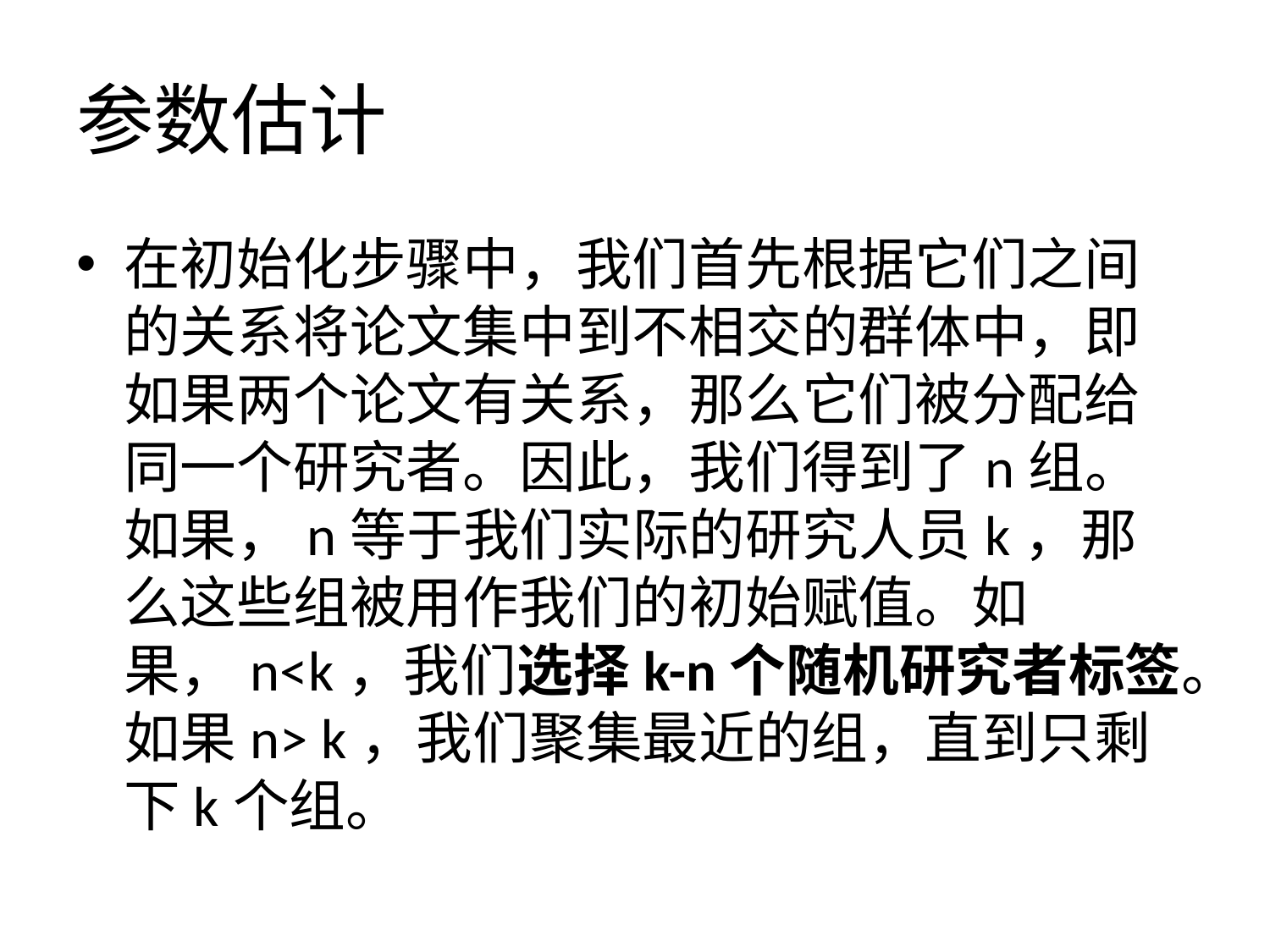

# 参数估计
在初始化步骤中，我们首先根据它们之间的关系将论文集中到不相交的群体中，即如果两个论文有关系，那么它们被分配给同一个研究者。因此，我们得到了n组。如果，n等于我们实际的研究人员k，那么这些组被用作我们的初始赋值。如果，n<k，我们选择k-n个随机研究者标签。如果n> k，我们聚集最近的组，直到只剩下k个组。